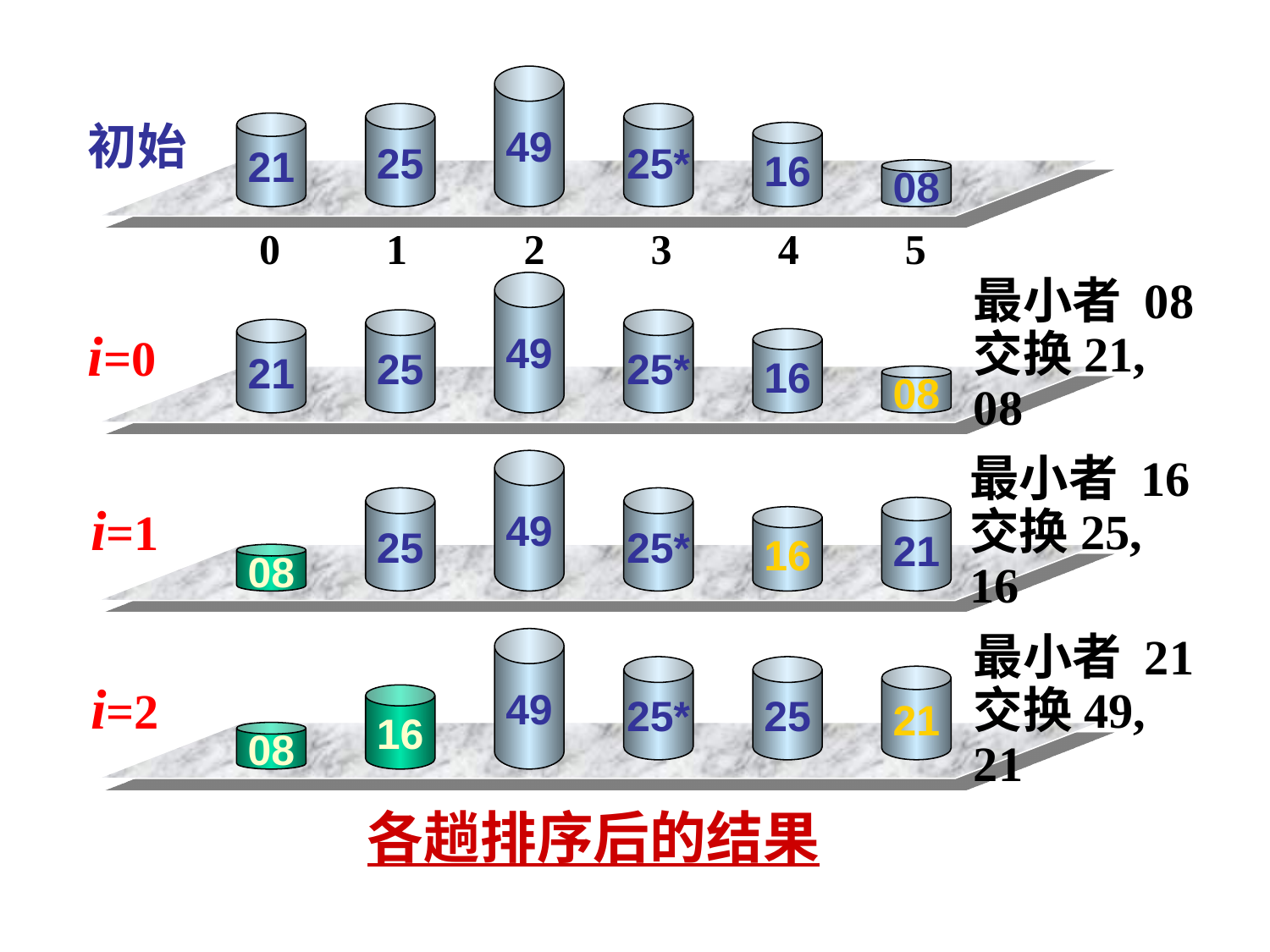

49
25
25*
初始
21
16

08
0          1           2          3          4          5
最小者 08
交换21, 08
49
25
25*
i=0
21
16

08
最小者 16
交换25, 16
49
i=1
25
25*
21
16

08
最小者 21
交换49, 21
49
25*
25
i=2
21
16

08
各趟排序后的结果
55